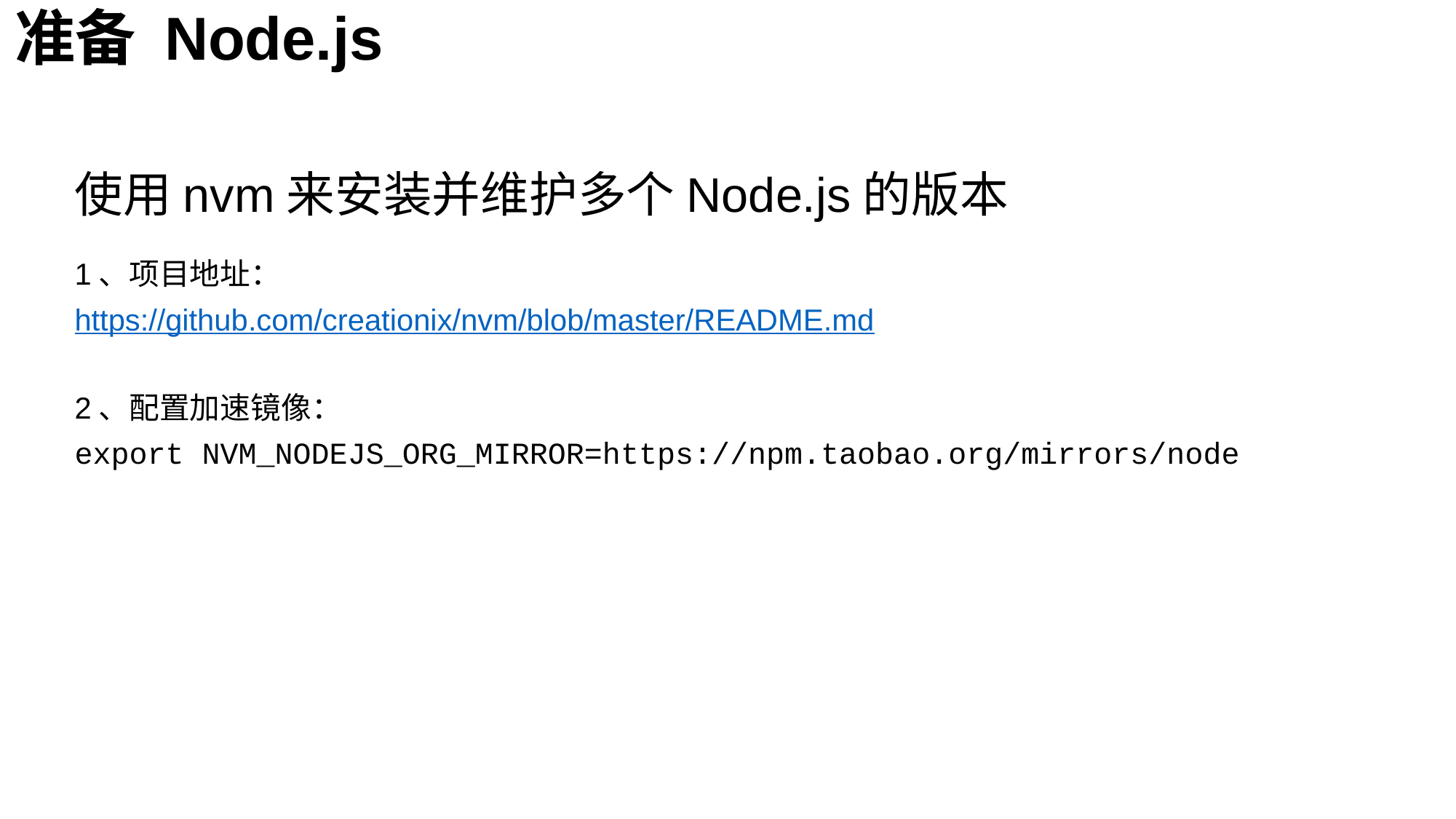

# 准备 Node.js
使用nvm来安装并维护多个Node.js的版本
1、项目地址：
https://github.com/creationix/nvm/blob/master/README.md
2、配置加速镜像：
export NVM_NODEJS_ORG_MIRROR=https://npm.taobao.org/mirrors/node